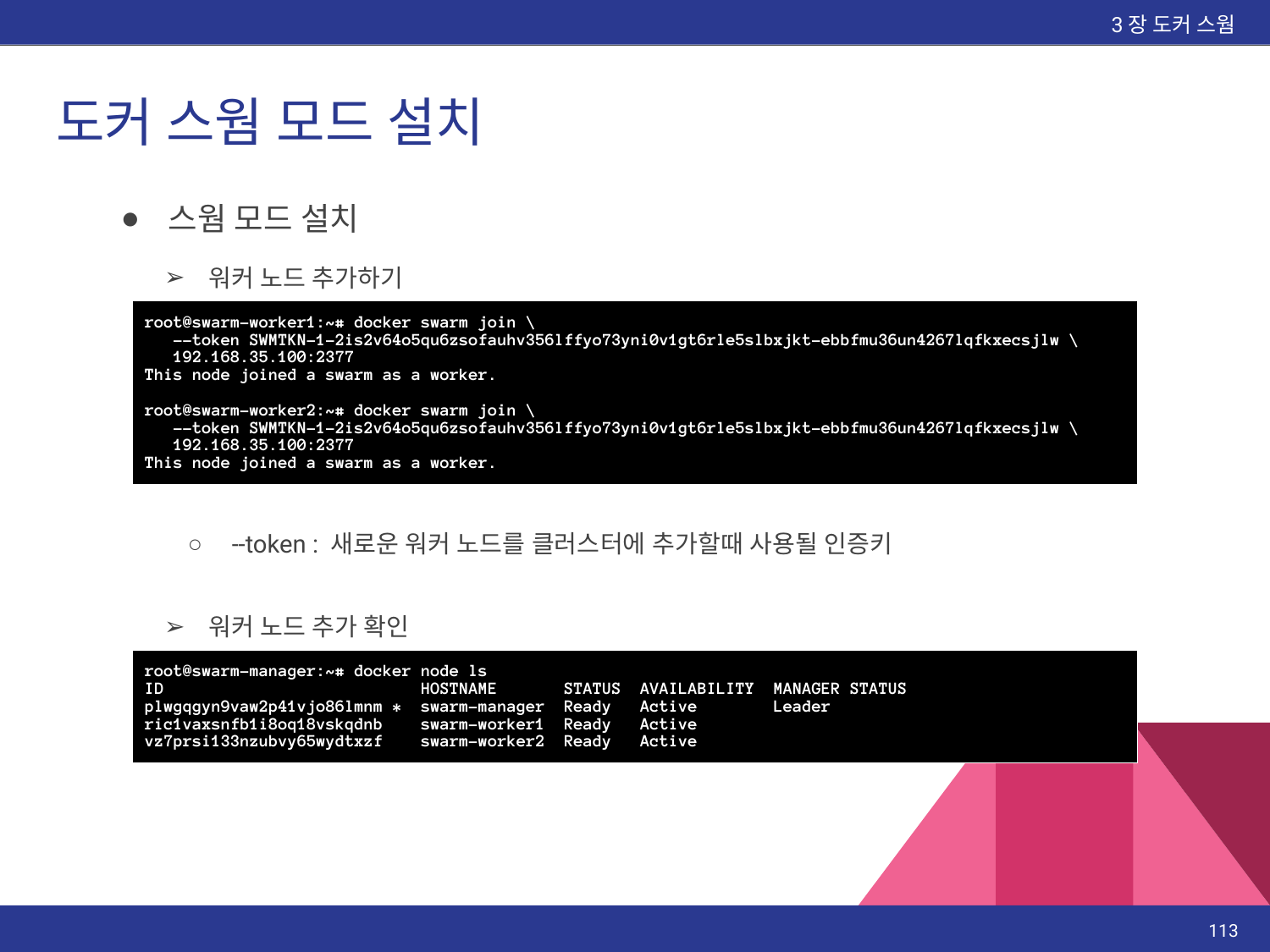

3장 도커 스웜

# 도커 스웜 모드 설치
스웜 모드 설치

워커 노드 추가하기

| root@swarm-worker1:~# docker swarm join \ --token SWMTKN-1-2is2v64o5qu6zsofauhv356lffyo73yni0v1gt6rle5slbxjkt-ebbfmu36un4267lqfkxecsjlw \ 192.168.35.100:2377 This node joined a swarm as a worker. root@swarm-worker2:~# docker swarm join \ --token SWMTKN-1-2is2v64o5qu6zsofauhv356lffyo73yni0v1gt6rle5slbxjkt-ebbfmu36un4267lqfkxecsjlw \ 192.168.35.100:2377 This node joined a swarm as a worker. |
| --- |
--token : 새로운 워커 노드를 클러스터에 추가할때 사용될 인증키
워커 노드 추가 확인

| root@swarm-manager:~# docker node ls ID HOSTNAME STATUS AVAILABILITY MANAGER STATUS plwgqgyn9vaw2p41vjo86lmnm \* swarm-manager Ready Active Leader ric1vaxsnfb1i8oq18vskqdnb swarm-worker1 Ready Active vz7prsi133nzubvy65wydtxzf swarm-worker2 Ready Active |
| --- |
113